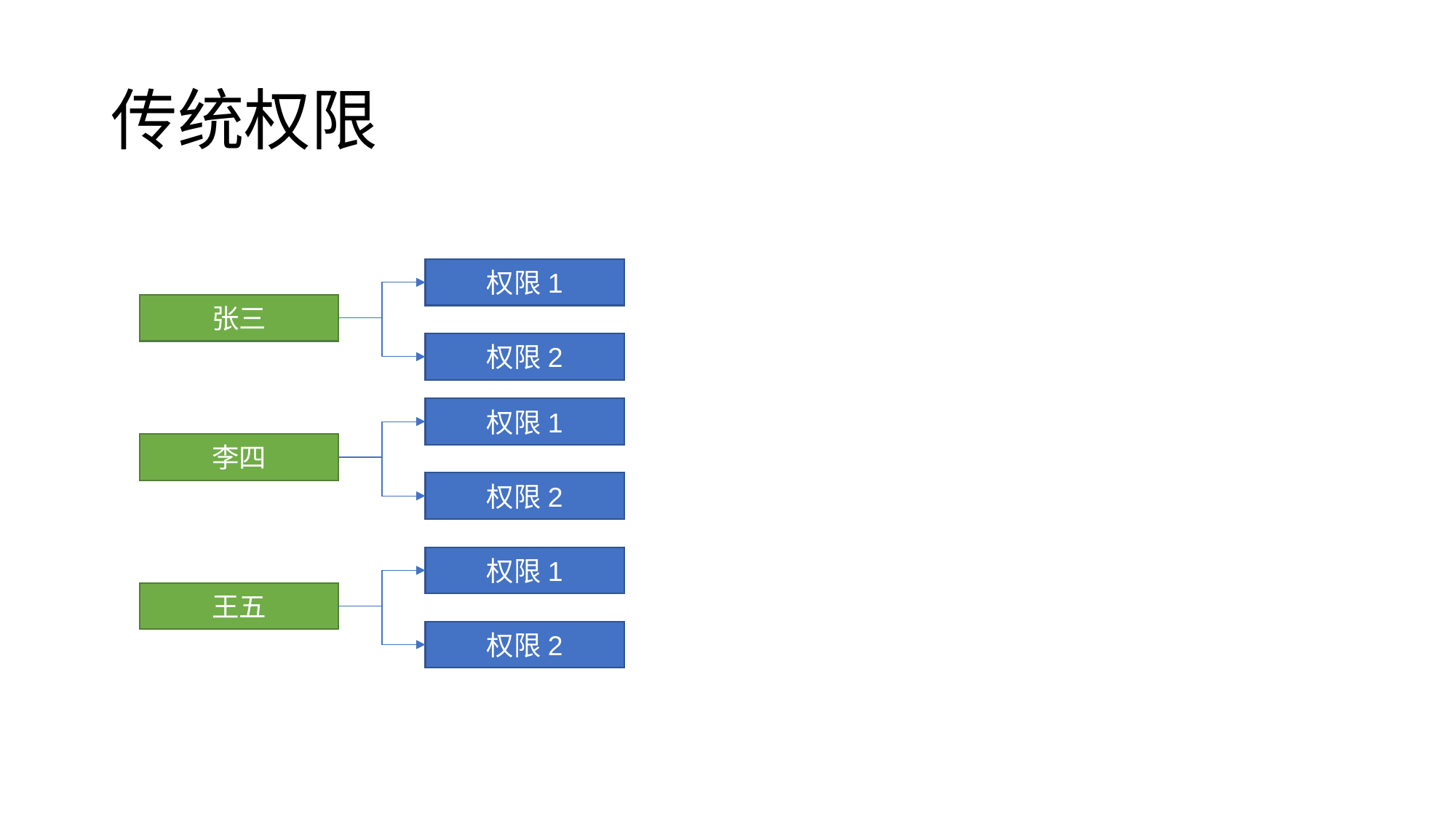

# 传统权限
权限1
张三
权限2
权限1
李四
权限2
权限1
王五
权限2